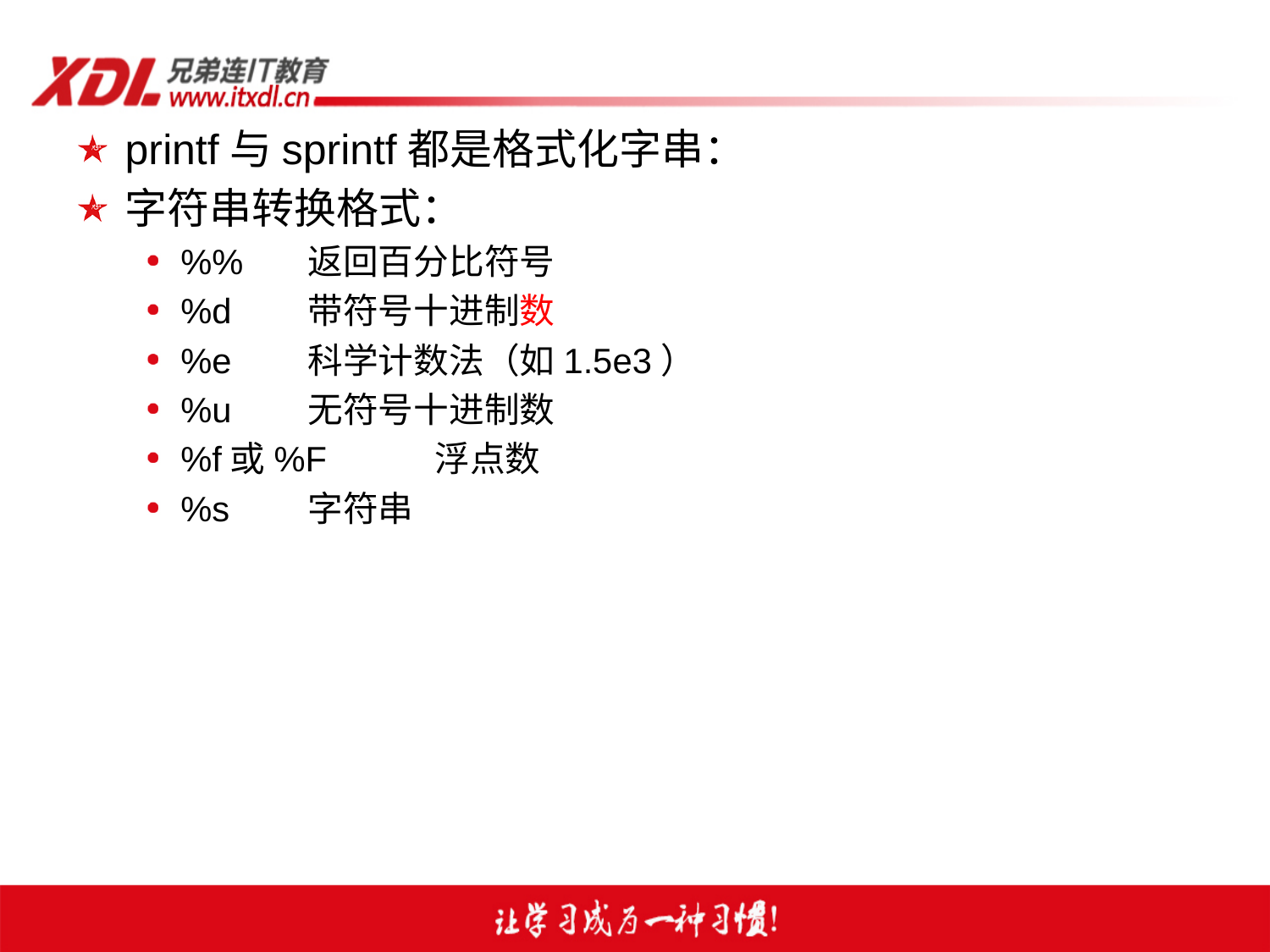

printf与sprintf都是格式化字串：
字符串转换格式：
%%	返回百分比符号
%d	带符号十进制数
%e    	科学计数法（如1.5e3）
%u	无符号十进制数
%f或%F 	浮点数
%s	字符串